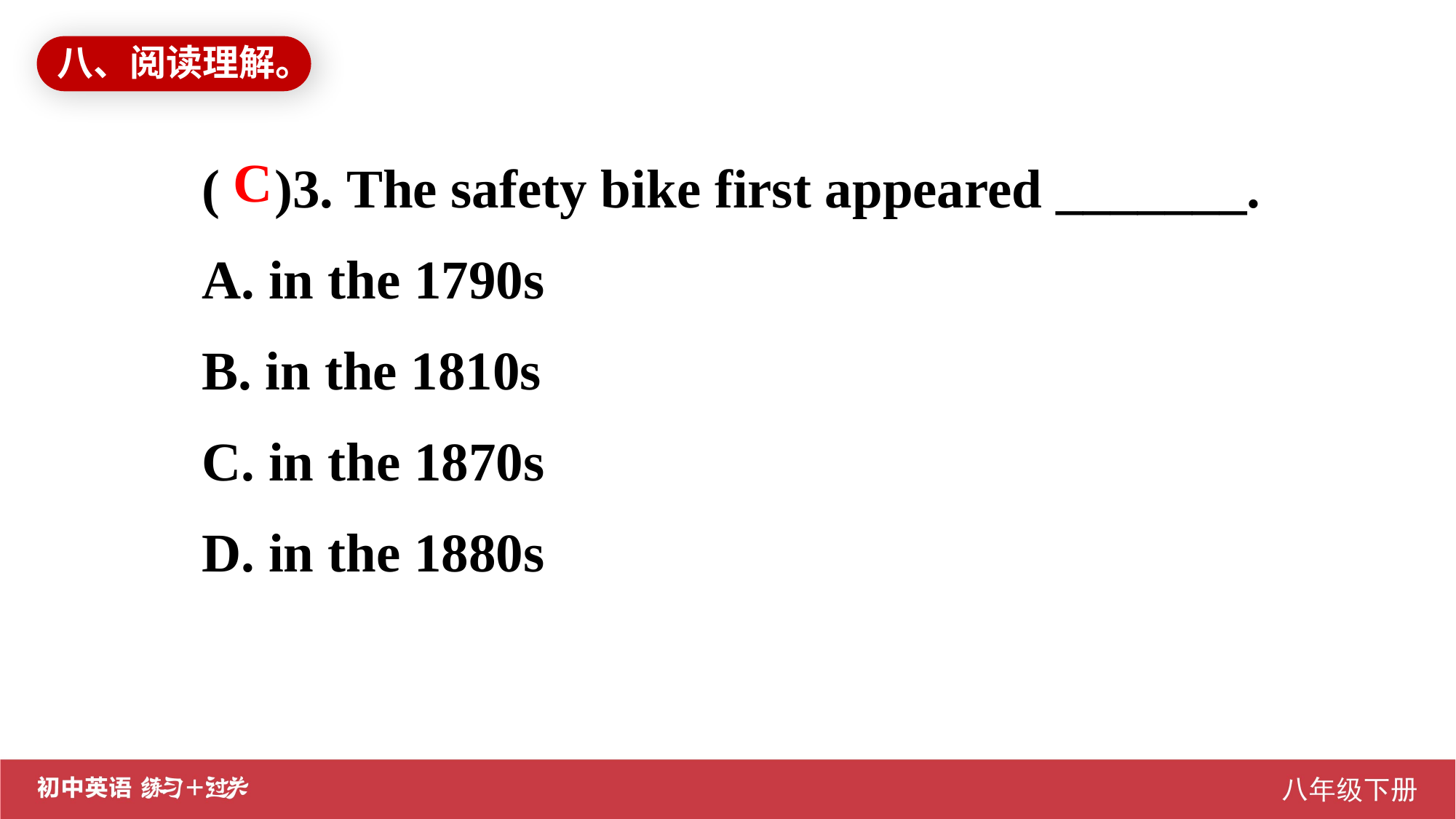

八、阅读理解。

(    )3. The safety bike first appeared _______.
A. in the 1790s
B. in the 1810s
C. in the 1870s
D. in the 1880s

C